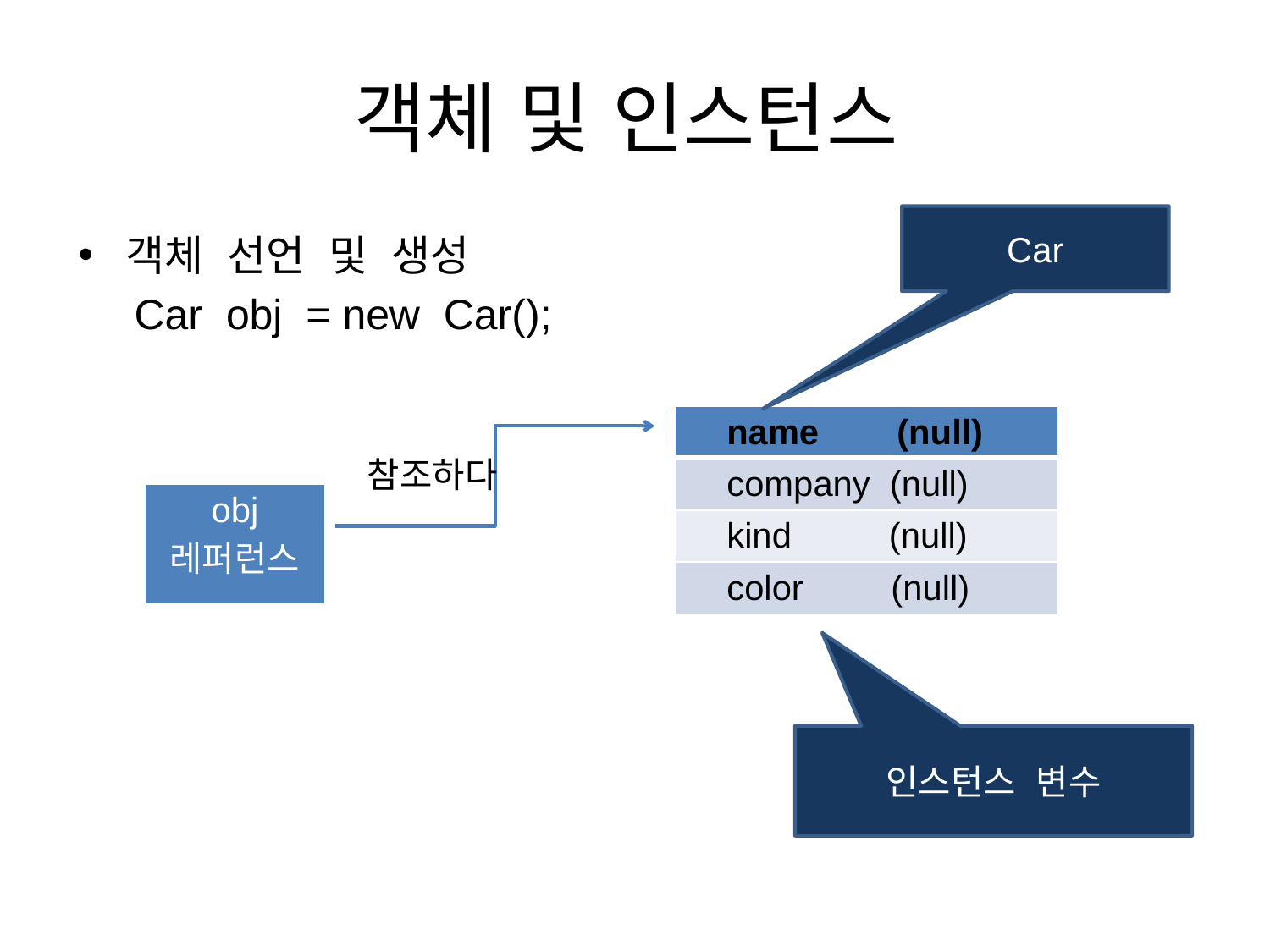

# 객체 및 인스턴스
Car
객체  선언  및  생성
Car  obj  = new  Car();

| name (null) |
| --- |
| company (null) |
| kind (null) |
| color (null) |
참조하다
| obj 레퍼런스 |
| --- |
인스턴스  변수